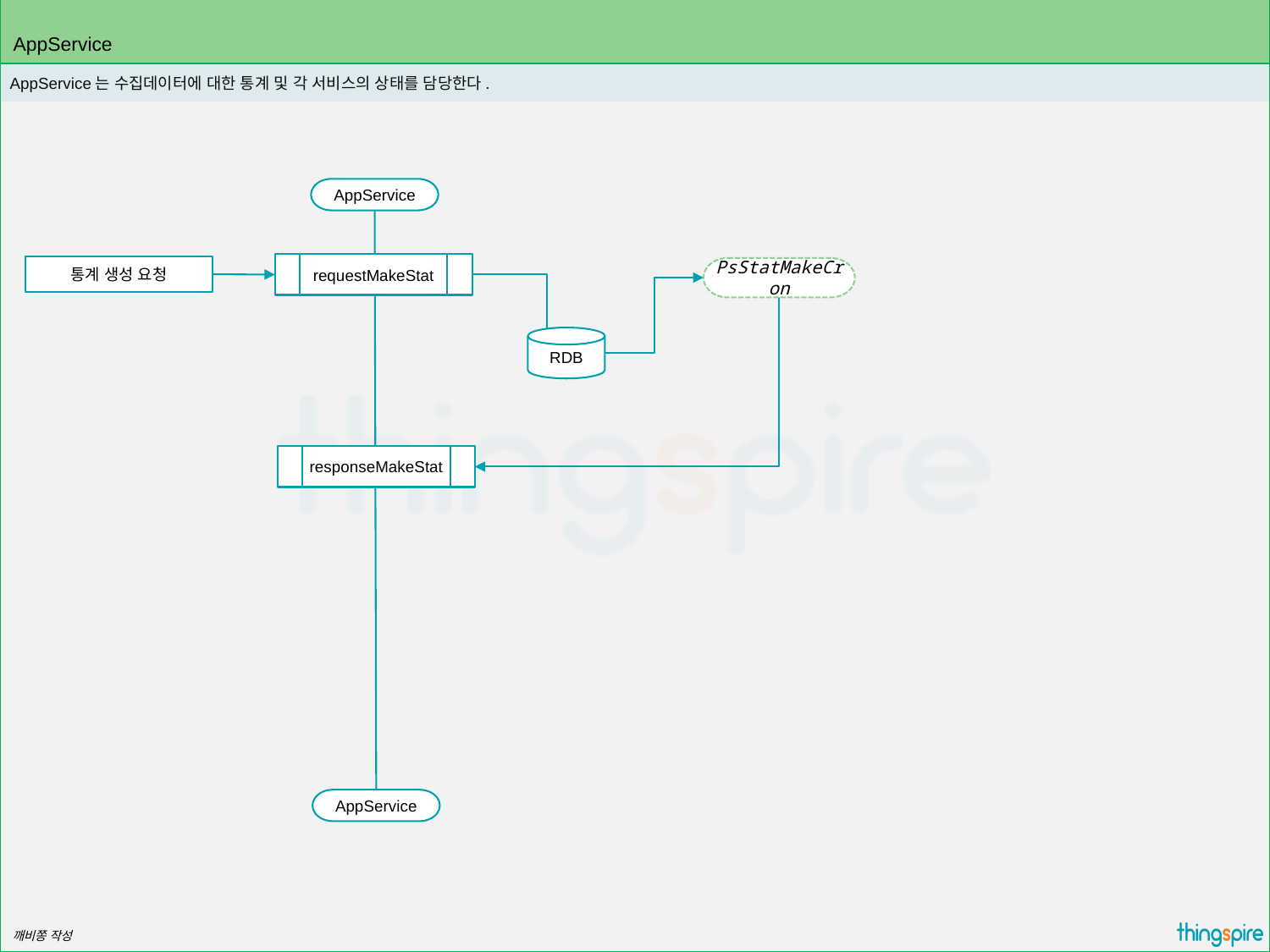

# AppService
AppService는 수집데이터에 대한 통계 및 각 서비스의 상태를 담당한다.
AppService
requestMakeStat
통계 생성 요청
PsStatMakeCron
RDB
responseMakeStat
AppService